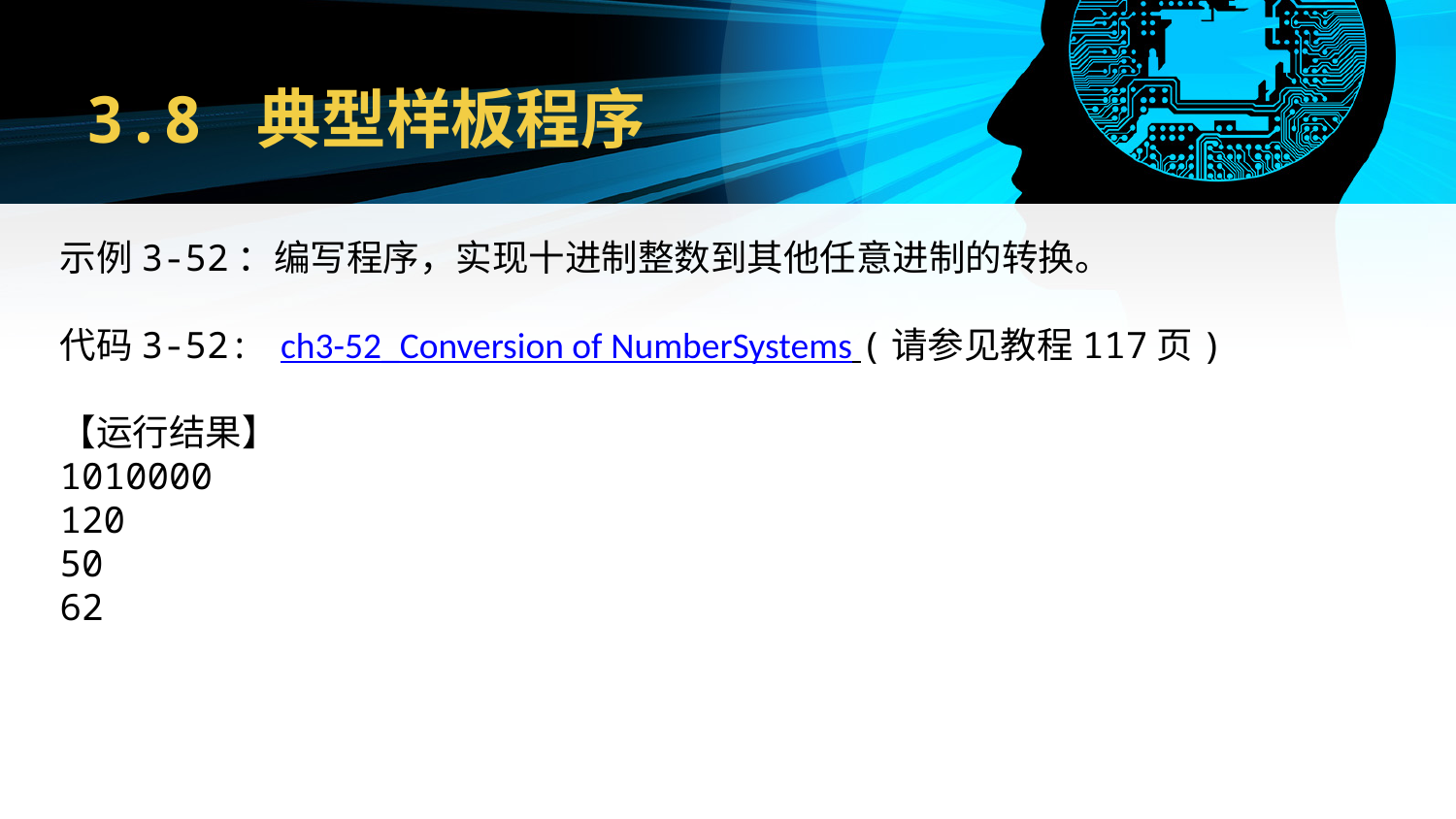

# 3.8 典型样板程序
示例3-52：编写程序，实现十进制整数到其他任意进制的转换。

代码3-52:  ch3-52_Conversion of NumberSystems (请参见教程117页)

【运行结果】
1010000
120
50
62